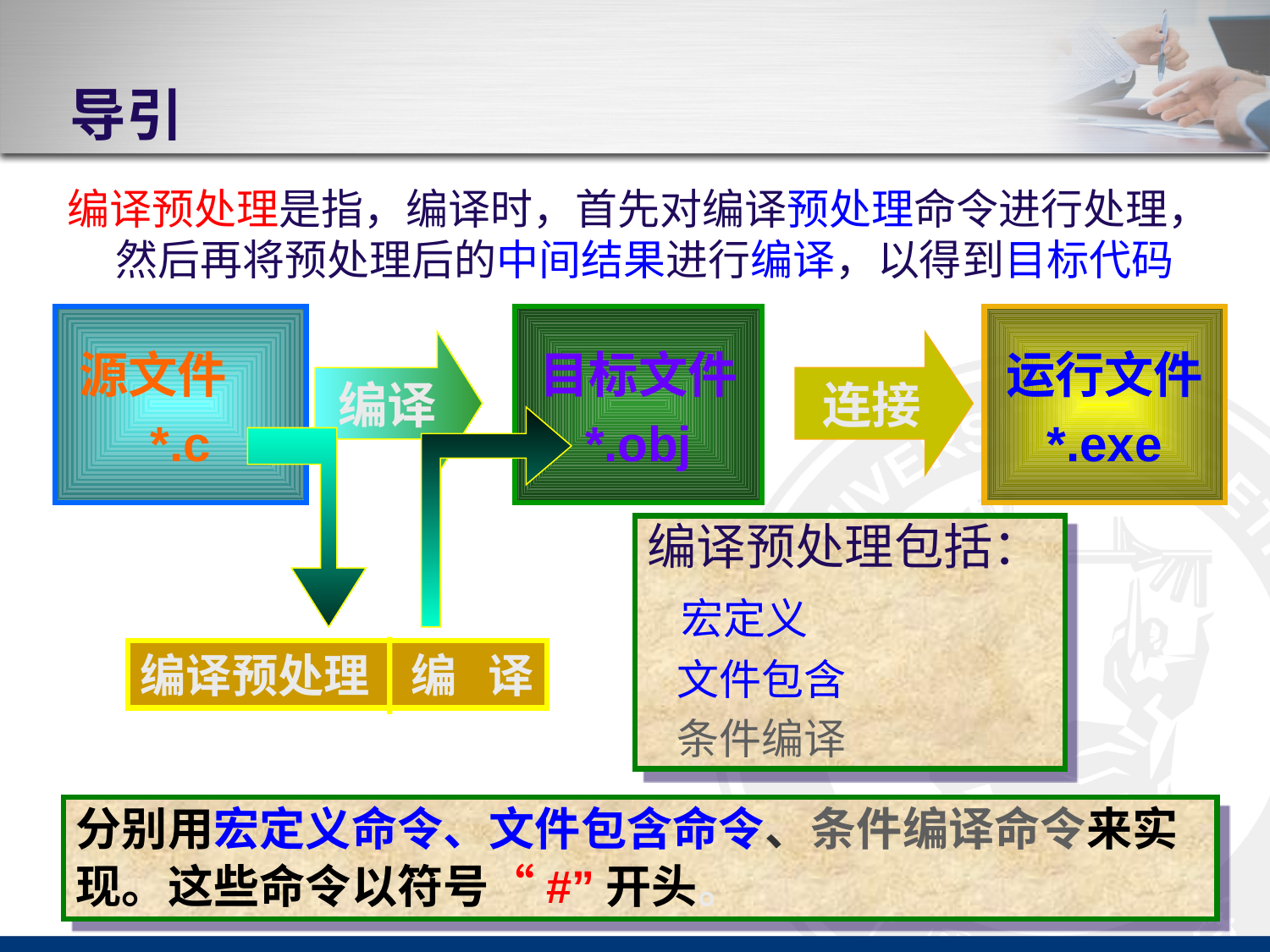

# 导引
编译预处理是指，编译时，首先对编译预处理命令进行处理，然后再将预处理后的中间结果进行编译，以得到目标代码

源文件
*.c

目标文件
*.obj

运行文件
*.exe

编译
连接

编译预处理包括：
  宏定义
  文件包含
  条件编译

编译预处理    编   译
分别用宏定义命令、文件包含命令、条件编译命令来实现。这些命令以符号“#”开头。